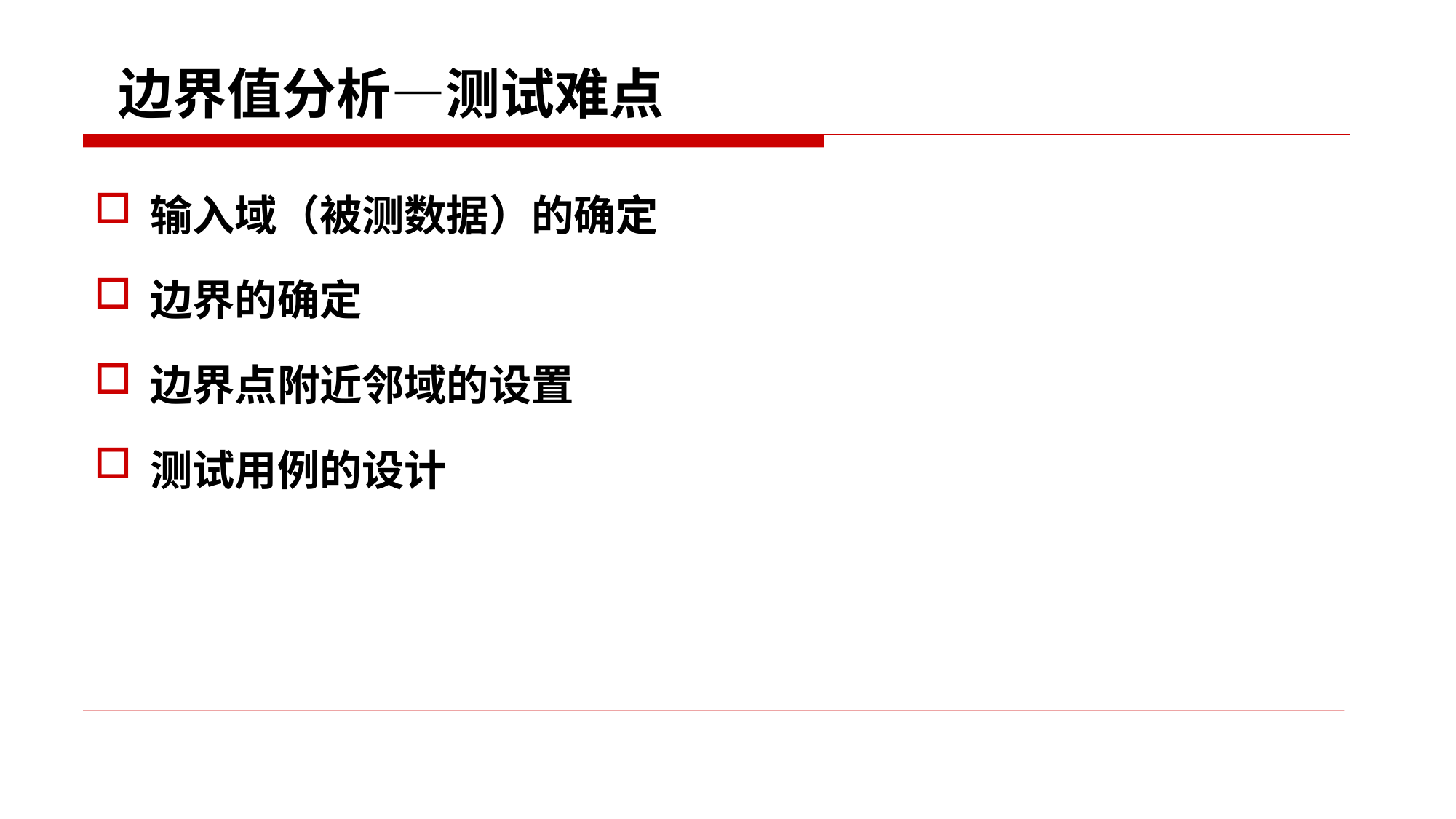

# 边界值分析—测试难点
输入域（被测数据）的确定
边界的确定
边界点附近邻域的设置
测试用例的设计